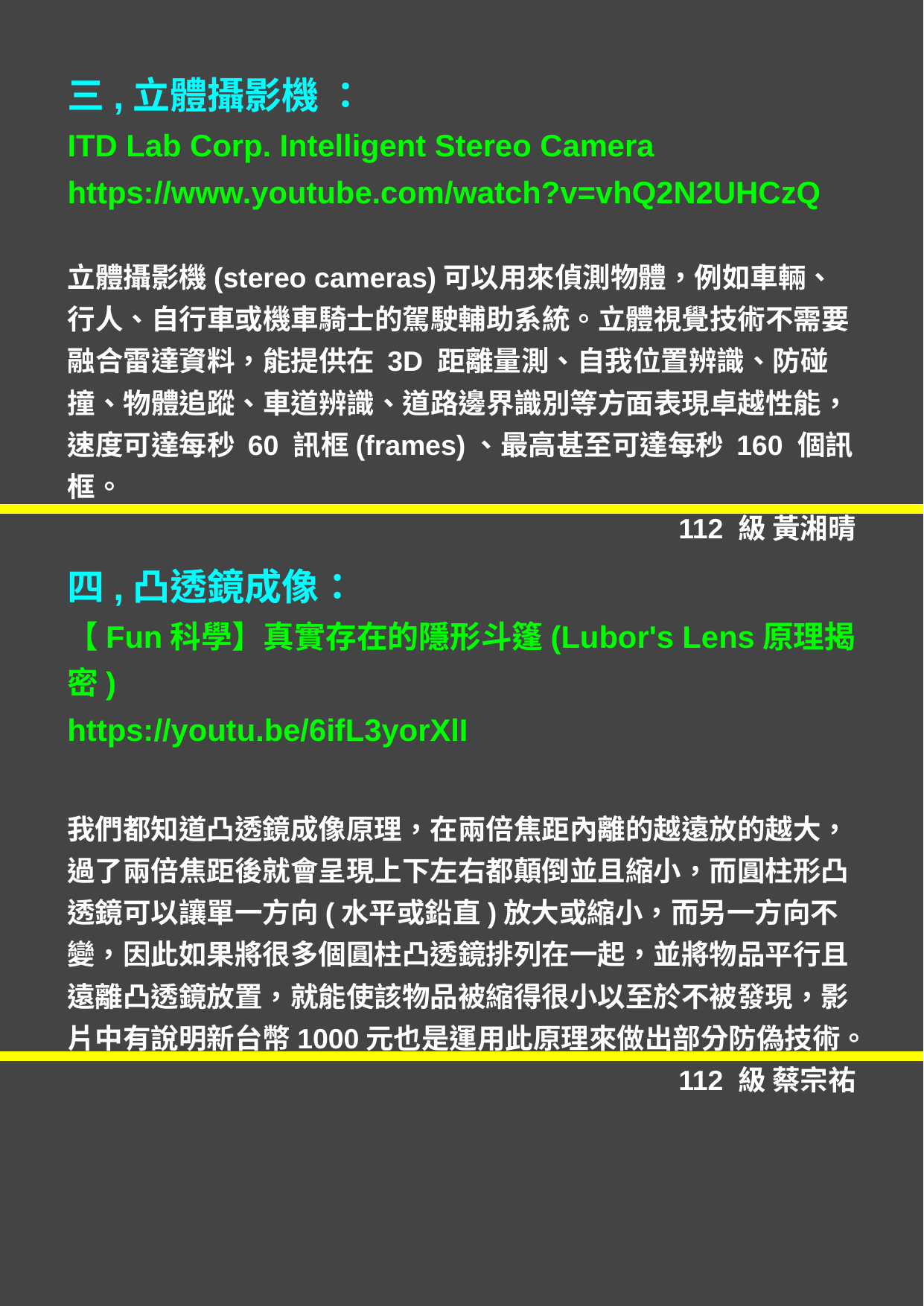

三,立體攝影機 ：
ITD Lab Corp. Intelligent Stereo Camera
https://www.youtube.com/watch?v=vhQ2N2UHCzQ

立體攝影機(stereo cameras)可以用來偵測物體，例如車輛、行人、自行車或機車騎士的駕駛輔助系統。立體視覺技術不需要融合雷達資料，能提供在 3D 距離量測、自我位置辨識、防碰撞、物體追蹤、車道辨識、道路邊界識別等方面表現卓越性能，速度可達每秒 60 訊框(frames)、最高甚至可達每秒 160 個訊框。
112 級 黃湘晴
四,凸透鏡成像：
【Fun科學】真實存在的隱形斗篷(Lubor's Lens原理揭密)
https://youtu.be/6ifL3yorXlI

我們都知道凸透鏡成像原理，在兩倍焦距內離的越遠放的越大，過了兩倍焦距後就會呈現上下左右都顛倒並且縮小，而圓柱形凸透鏡可以讓單一方向(水平或鉛直)放大或縮小，而另一方向不變，因此如果將很多個圓柱凸透鏡排列在一起，並將物品平行且遠離凸透鏡放置，就能使該物品被縮得很小以至於不被發現，影片中有說明新台幣1000元也是運用此原理來做出部分防偽技術。
112 級 蔡宗祐